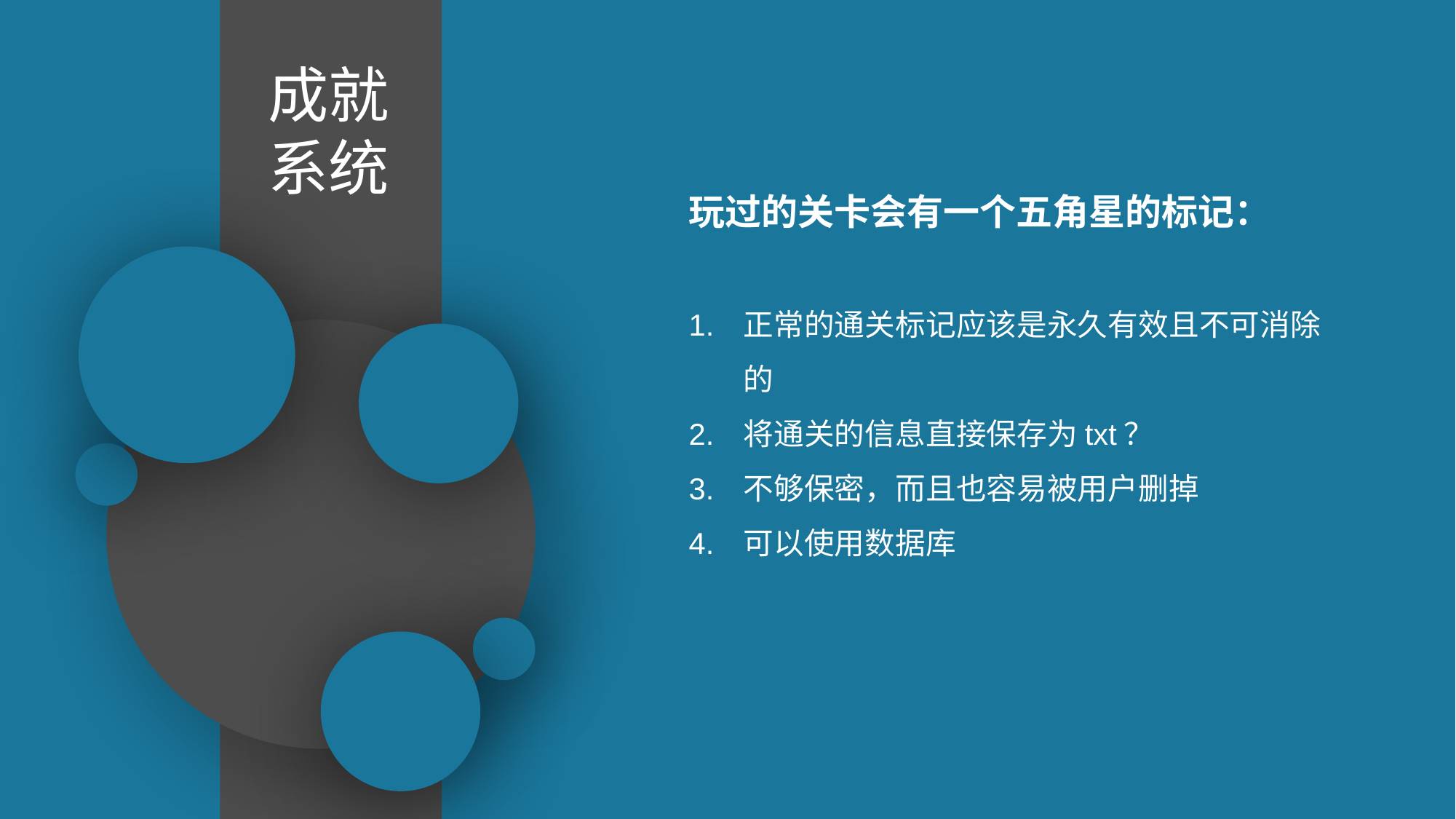

成就系统
玩过的关卡会有一个五角星的标记：

正常的通关标记应该是永久有效且不可消除的
将通关的信息直接保存为txt？
不够保密，而且也容易被用户删掉
可以使用数据库